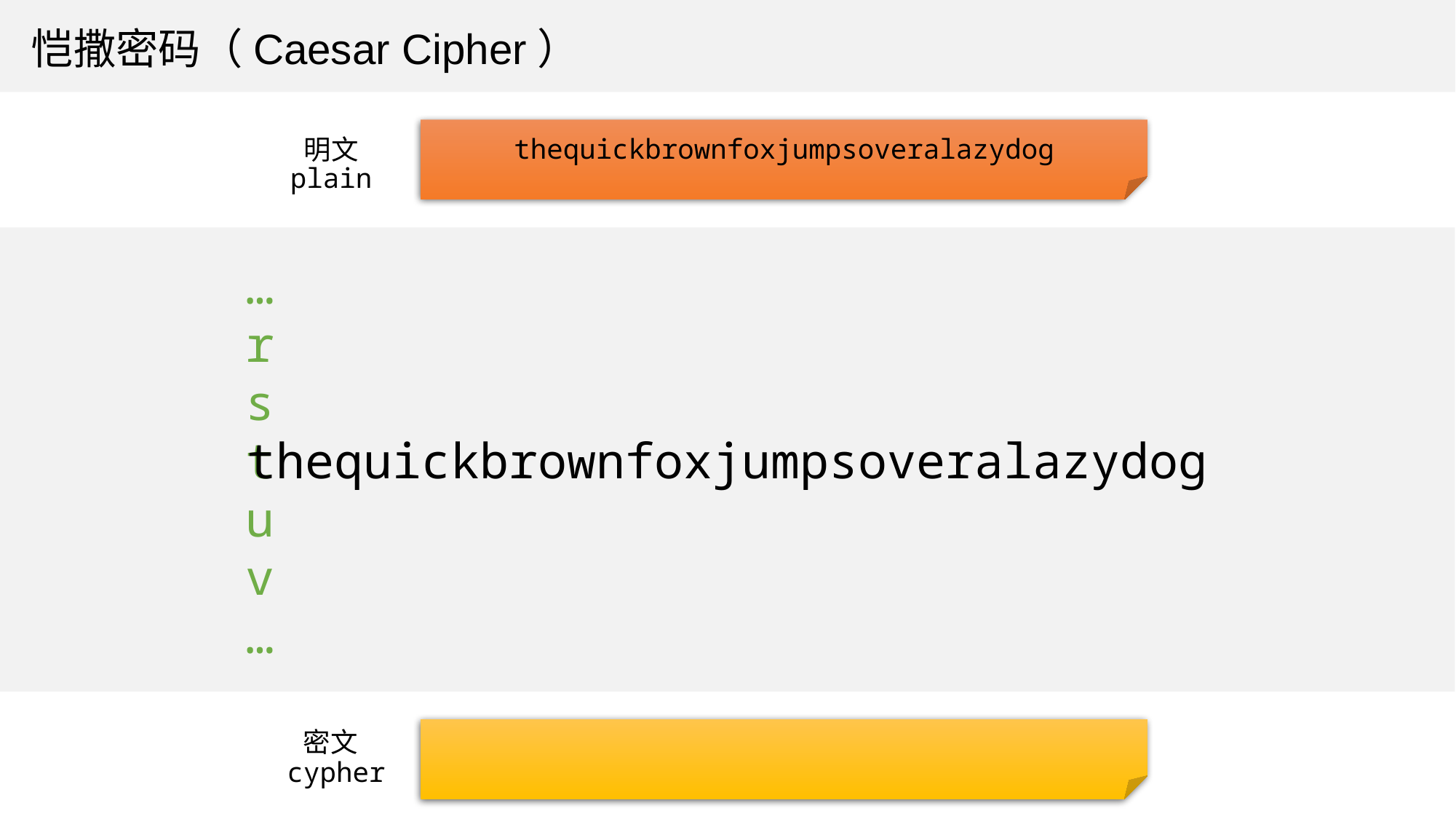

恺撒密码（Caesar Cipher）
thequickbrownfoxjumpsoveralazydog
明文
plain

…rstuv…
thequickbrownfoxjumpsoveralazydog

密文
cypher